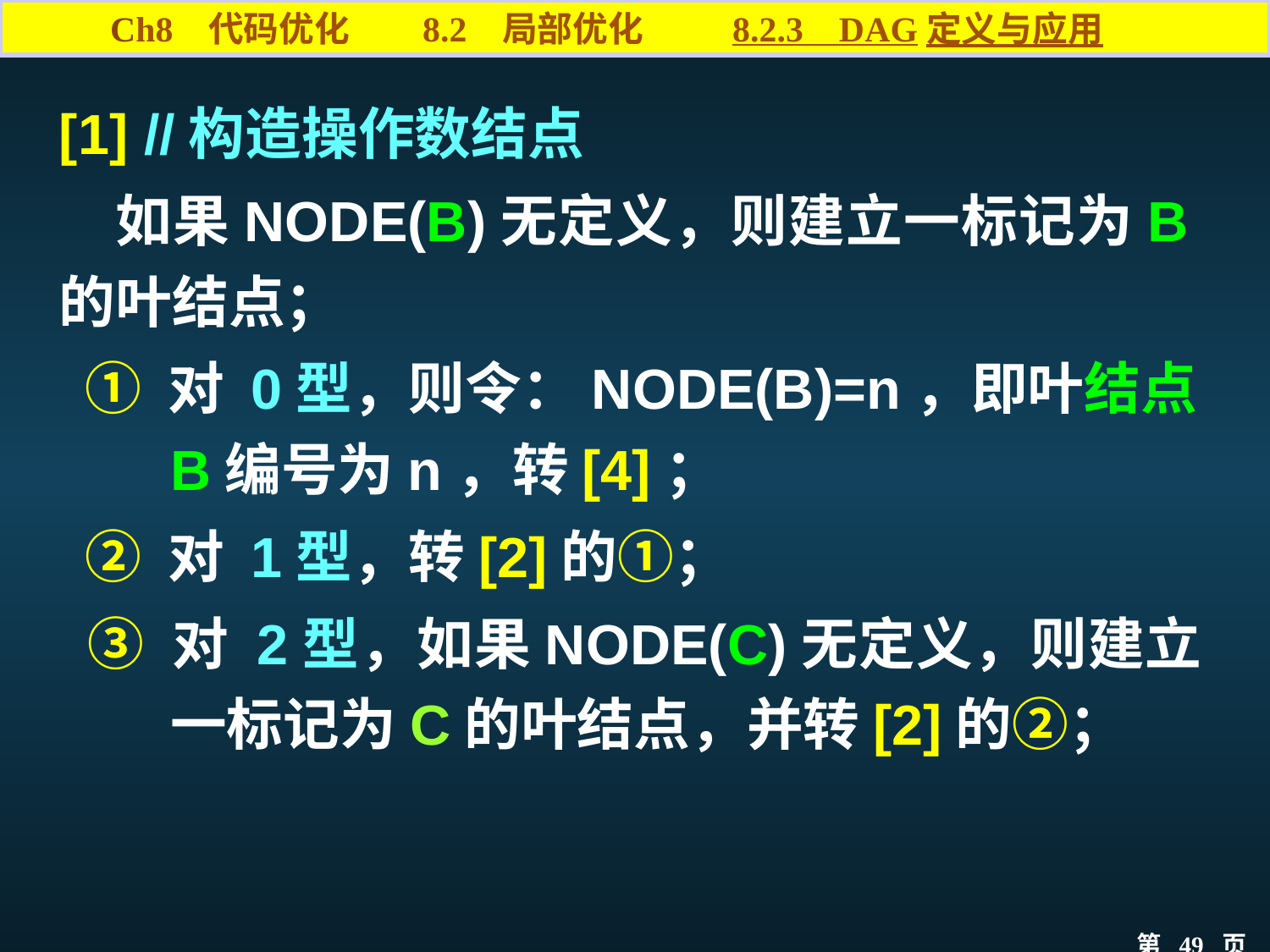

Ch8   代码优化        8.2   局部优化          8.2.3    DAG定义与应用
[1] //构造操作数结点
   如果NODE(B)无定义，则建立一标记为B的叶结点；
  ① 对 0型，则令：NODE(B)=n，即叶结点B编号为n，转[4]；
  ② 对 1型，转[2]的①；
  ③ 对 2型，如果NODE(C)无定义，则建立一标记为C的叶结点，并转[2]的②；